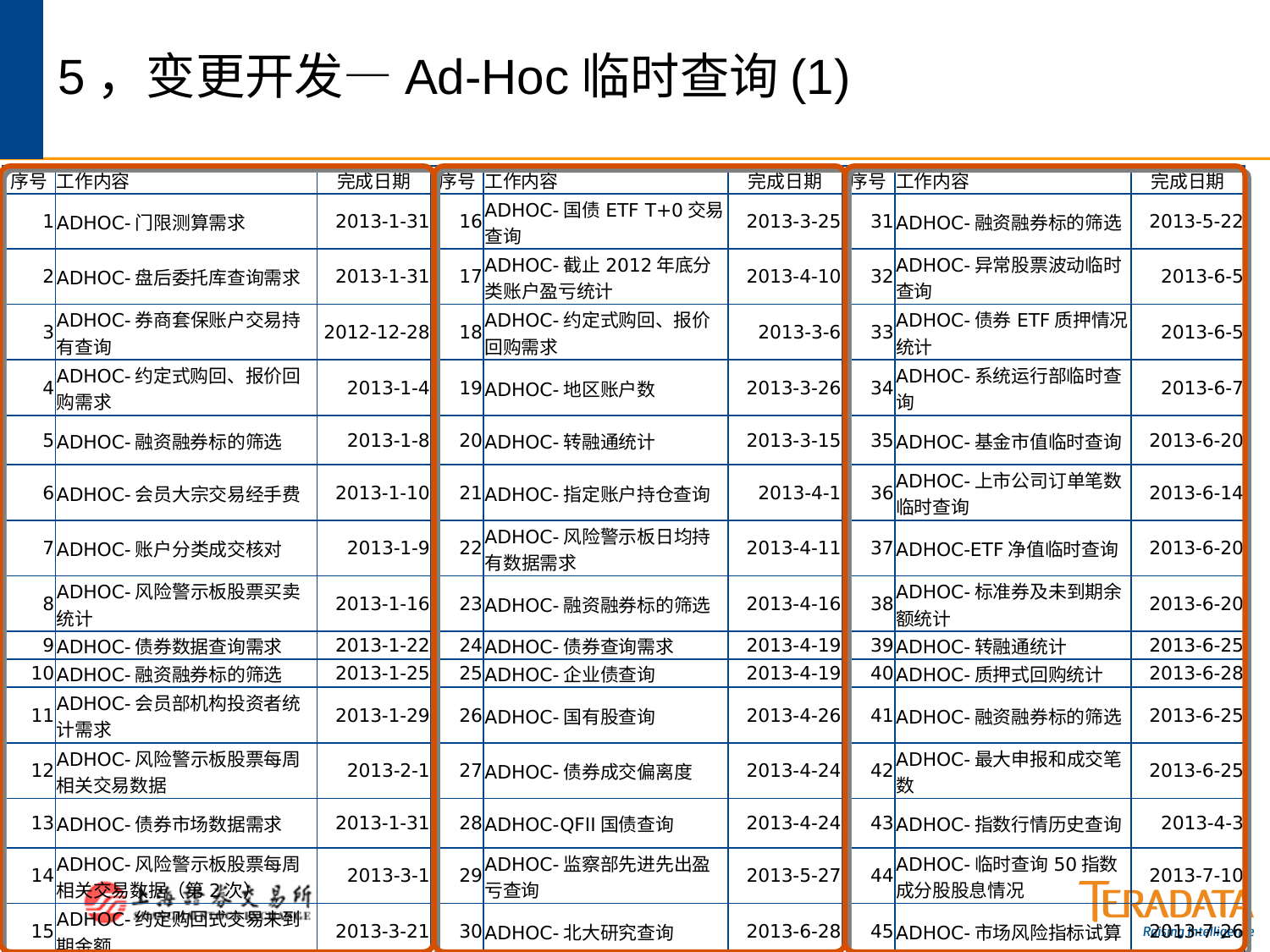

# 5，变更开发—Ad-Hoc临时查询(1)
| 序号 | 工作内容 | 完成日期 | 序号 | 工作内容 | 完成日期 | 序号 | 工作内容 | 完成日期 |
| --- | --- | --- | --- | --- | --- | --- | --- | --- |
| 1 | ADHOC-门限测算需求 | 2013-1-31 | 16 | ADHOC-国债ETF T+0交易查询 | 2013-3-25 | 31 | ADHOC-融资融券标的筛选 | 2013-5-22 |
| 2 | ADHOC-盘后委托库查询需求 | 2013-1-31 | 17 | ADHOC-截止2012年底分类账户盈亏统计 | 2013-4-10 | 32 | ADHOC-异常股票波动临时查询 | 2013-6-5 |
| 3 | ADHOC-券商套保账户交易持有查询 | 2012-12-28 | 18 | ADHOC-约定式购回、报价回购需求 | 2013-3-6 | 33 | ADHOC-债券ETF质押情况统计 | 2013-6-5 |
| 4 | ADHOC-约定式购回、报价回购需求 | 2013-1-4 | 19 | ADHOC-地区账户数 | 2013-3-26 | 34 | ADHOC-系统运行部临时查询 | 2013-6-7 |
| 5 | ADHOC-融资融券标的筛选 | 2013-1-8 | 20 | ADHOC-转融通统计 | 2013-3-15 | 35 | ADHOC-基金市值临时查询 | 2013-6-20 |
| 6 | ADHOC-会员大宗交易经手费 | 2013-1-10 | 21 | ADHOC-指定账户持仓查询 | 2013-4-1 | 36 | ADHOC-上市公司订单笔数临时查询 | 2013-6-14 |
| 7 | ADHOC-账户分类成交核对 | 2013-1-9 | 22 | ADHOC-风险警示板日均持有数据需求 | 2013-4-11 | 37 | ADHOC-ETF净值临时查询 | 2013-6-20 |
| 8 | ADHOC-风险警示板股票买卖统计 | 2013-1-16 | 23 | ADHOC-融资融券标的筛选 | 2013-4-16 | 38 | ADHOC-标准券及未到期余额统计 | 2013-6-20 |
| 9 | ADHOC-债券数据查询需求 | 2013-1-22 | 24 | ADHOC-债券查询需求 | 2013-4-19 | 39 | ADHOC-转融通统计 | 2013-6-25 |
| 10 | ADHOC-融资融券标的筛选 | 2013-1-25 | 25 | ADHOC-企业债查询 | 2013-4-19 | 40 | ADHOC-质押式回购统计 | 2013-6-28 |
| 11 | ADHOC-会员部机构投资者统计需求 | 2013-1-29 | 26 | ADHOC-国有股查询 | 2013-4-26 | 41 | ADHOC-融资融券标的筛选 | 2013-6-25 |
| 12 | ADHOC-风险警示板股票每周相关交易数据 | 2013-2-1 | 27 | ADHOC-债券成交偏离度 | 2013-4-24 | 42 | ADHOC-最大申报和成交笔数 | 2013-6-25 |
| 13 | ADHOC-债券市场数据需求 | 2013-1-31 | 28 | ADHOC-QFII国债查询 | 2013-4-24 | 43 | ADHOC-指数行情历史查询 | 2013-4-3 |
| 14 | ADHOC-风险警示板股票每周相关交易数据（第2次） | 2013-3-1 | 29 | ADHOC-监察部先进先出盈亏查询 | 2013-5-27 | 44 | ADHOC-临时查询50指数成分股股息情况 | 2013-7-10 |
| 15 | ADHOC-约定购回式交易未到期金额 | 2013-3-21 | 30 | ADHOC-北大研究查询 | 2013-6-28 | 45 | ADHOC-市场风险指标试算 | 2013-7-26 |